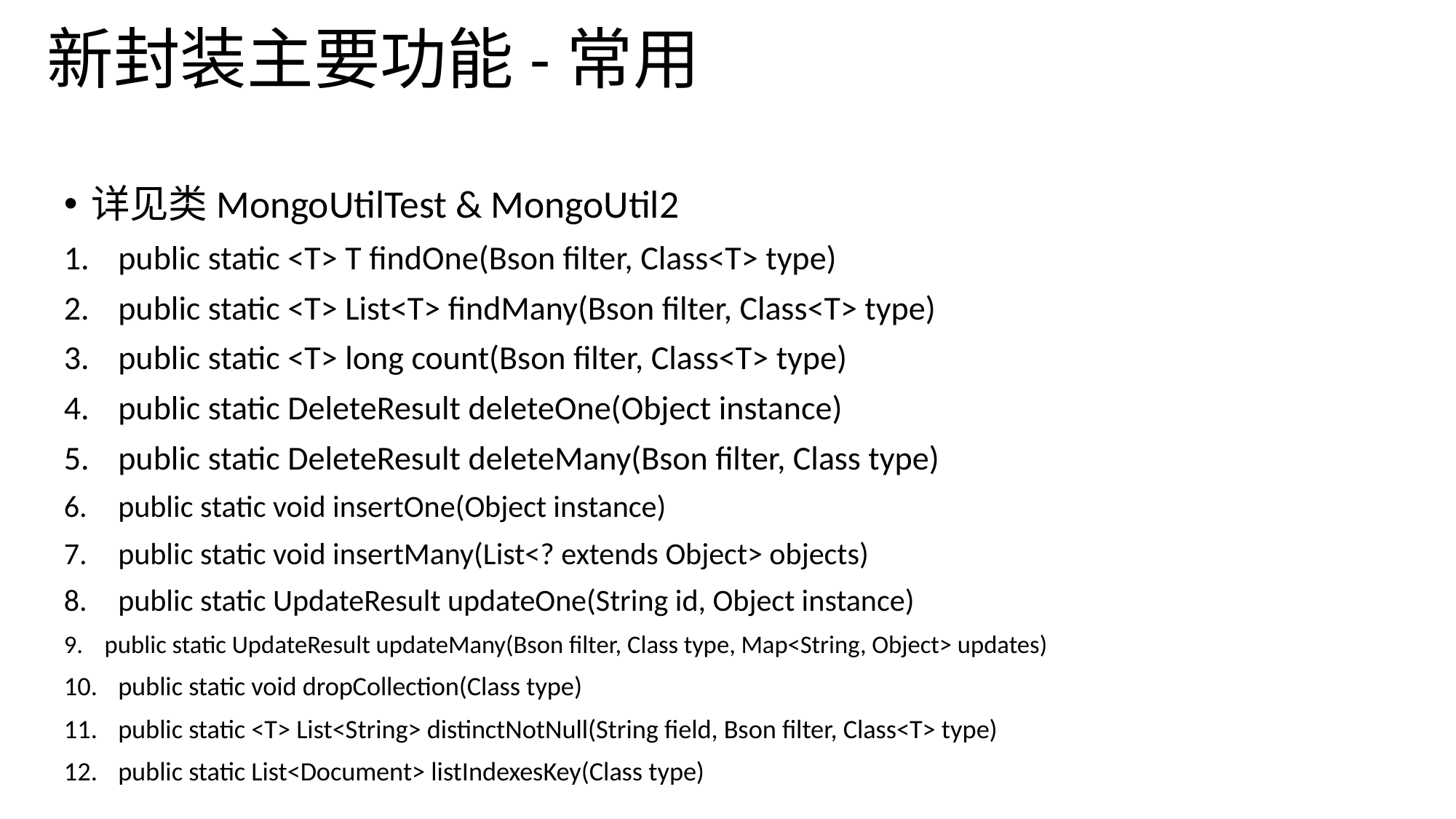

# 新封装主要功能-常用
详见类MongoUtilTest & MongoUtil2
public static <T> T findOne(Bson filter, Class<T> type)
public static <T> List<T> findMany(Bson filter, Class<T> type)
public static <T> long count(Bson filter, Class<T> type)
public static DeleteResult deleteOne(Object instance)
public static DeleteResult deleteMany(Bson filter, Class type)
public static void insertOne(Object instance)
public static void insertMany(List<? extends Object> objects)
public static UpdateResult updateOne(String id, Object instance)
public static UpdateResult updateMany(Bson filter, Class type, Map<String, Object> updates)
public static void dropCollection(Class type)
public static <T> List<String> distinctNotNull(String field, Bson filter, Class<T> type)
public static List<Document> listIndexesKey(Class type)